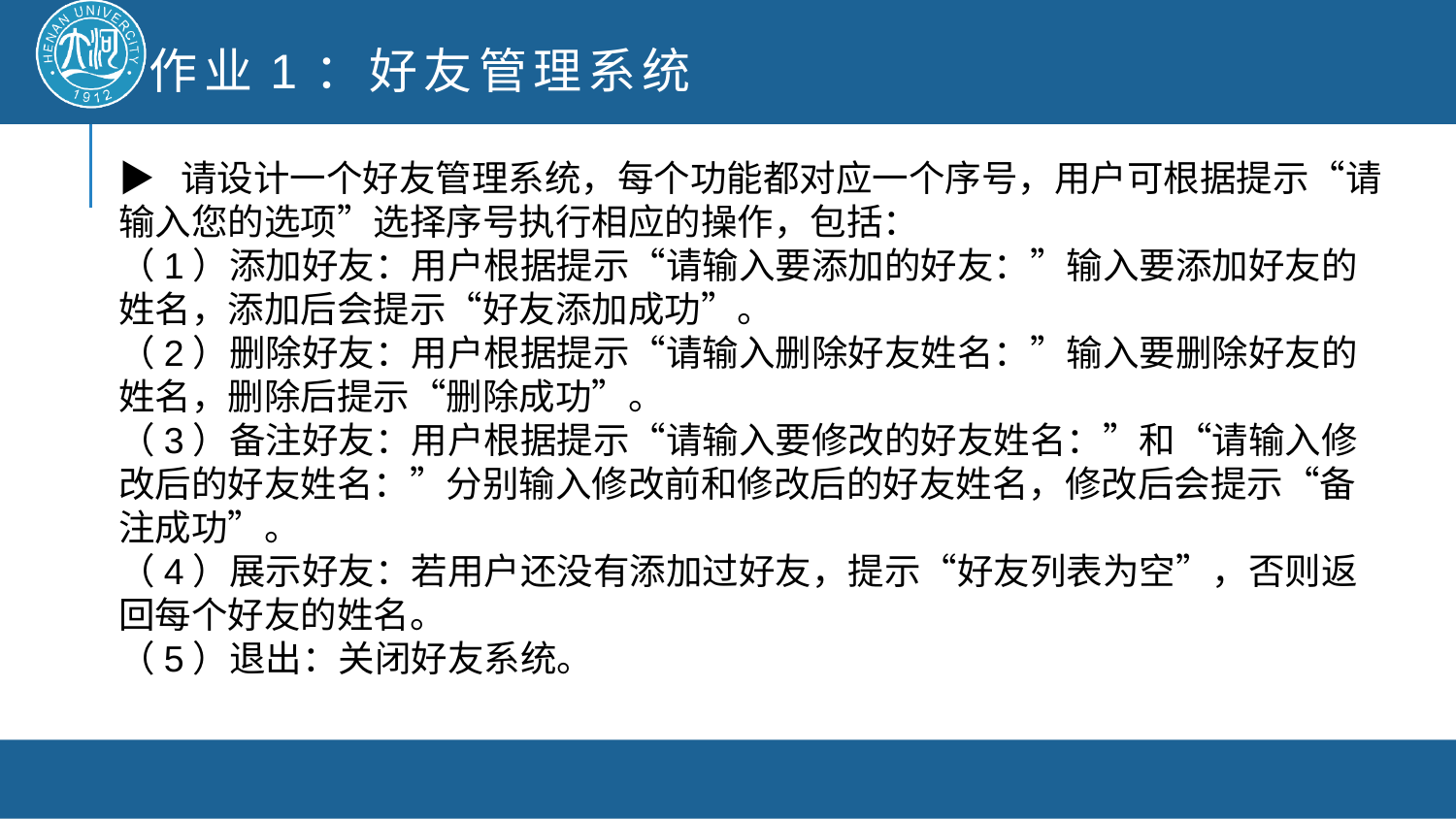

作业1：好友管理系统
▶  请设计一个好友管理系统，每个功能都对应一个序号，用户可根据提示“请输入您的选项”选择序号执行相应的操作，包括：
（1）添加好友：用户根据提示“请输入要添加的好友：”输入要添加好友的姓名，添加后会提示“好友添加成功”。
（2）删除好友：用户根据提示“请输入删除好友姓名：”输入要删除好友的姓名，删除后提示“删除成功”。
（3）备注好友：用户根据提示“请输入要修改的好友姓名：”和“请输入修改后的好友姓名：”分别输入修改前和修改后的好友姓名，修改后会提示“备注成功”。
（4）展示好友：若用户还没有添加过好友，提示“好友列表为空”，否则返回每个好友的姓名。
（5）退出：关闭好友系统。